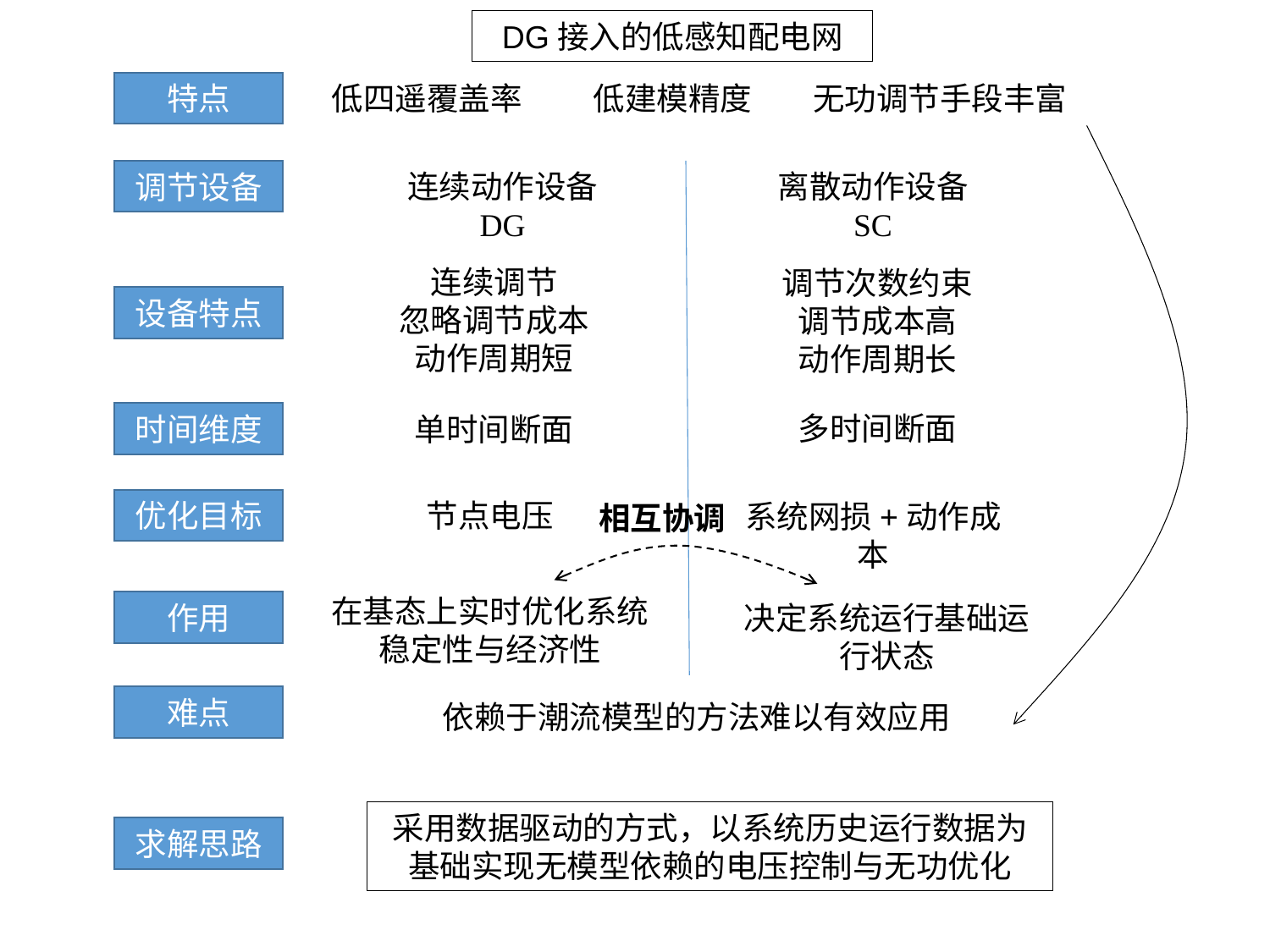

DG接入的低感知配电网
特点
低四遥覆盖率
低建模精度
无功调节手段丰富

调节设备
连续动作设备
DG
离散动作设备
SC
连续调节
忽略调节成本
动作周期短
调节次数约束
调节成本高
动作周期长
设备特点
多时间断面
时间维度
单时间断面
优化目标
节点电压
系统网损+动作成本
相互协调

在基态上实时优化系统稳定性与经济性
作用
决定系统运行基础运行状态
难点
依赖于潮流模型的方法难以有效应用
采用数据驱动的方式，以系统历史运行数据为基础实现无模型依赖的电压控制与无功优化
求解思路